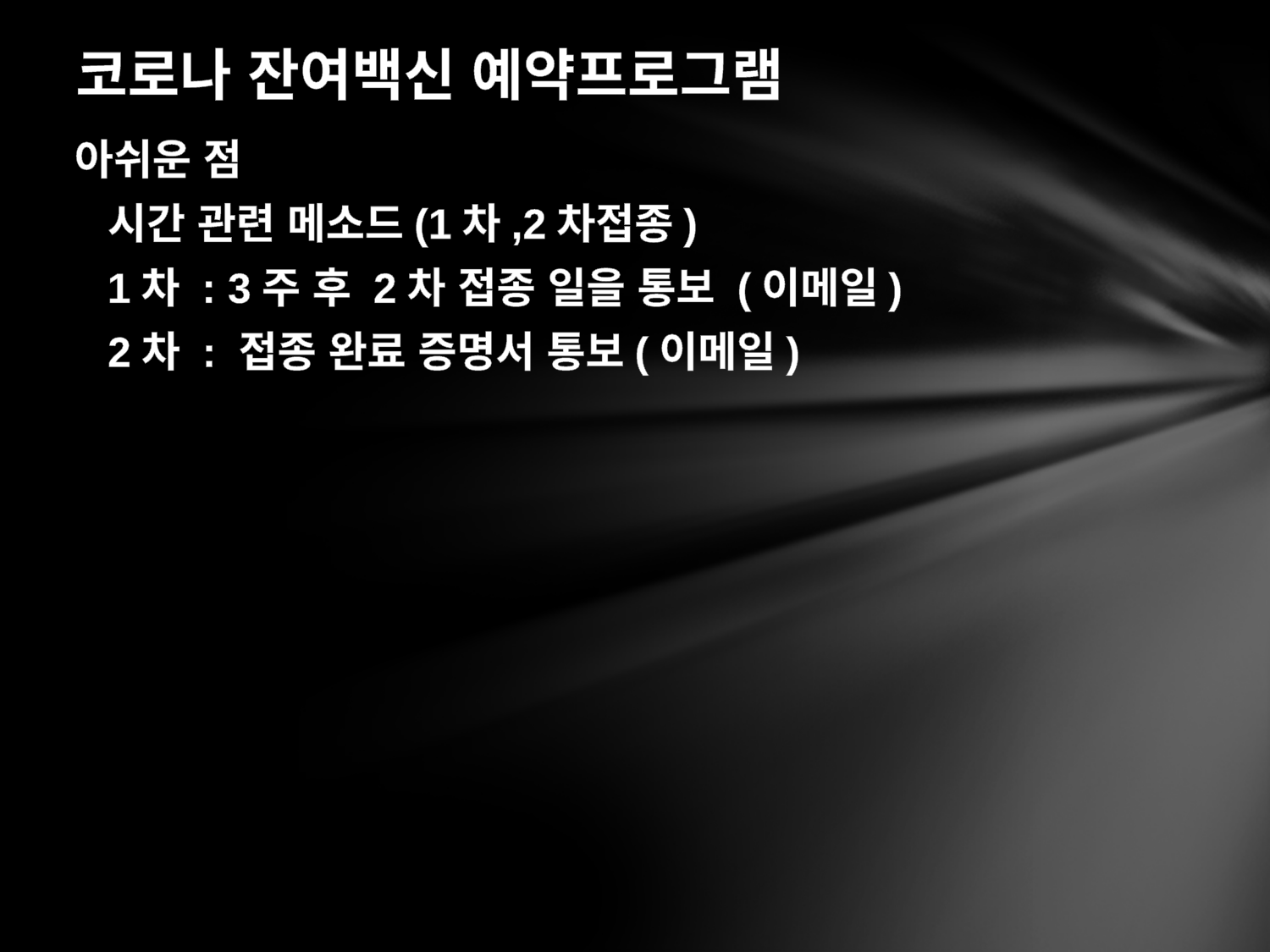

코로나 잔여백신 예약프로그램
아쉬운 점
시간 관련 메소드(1차,2차접종)
1차 : 3주 후 2차 접종 일을 통보 (이메일)
2차 : 접종 완료 증명서 통보(이메일)